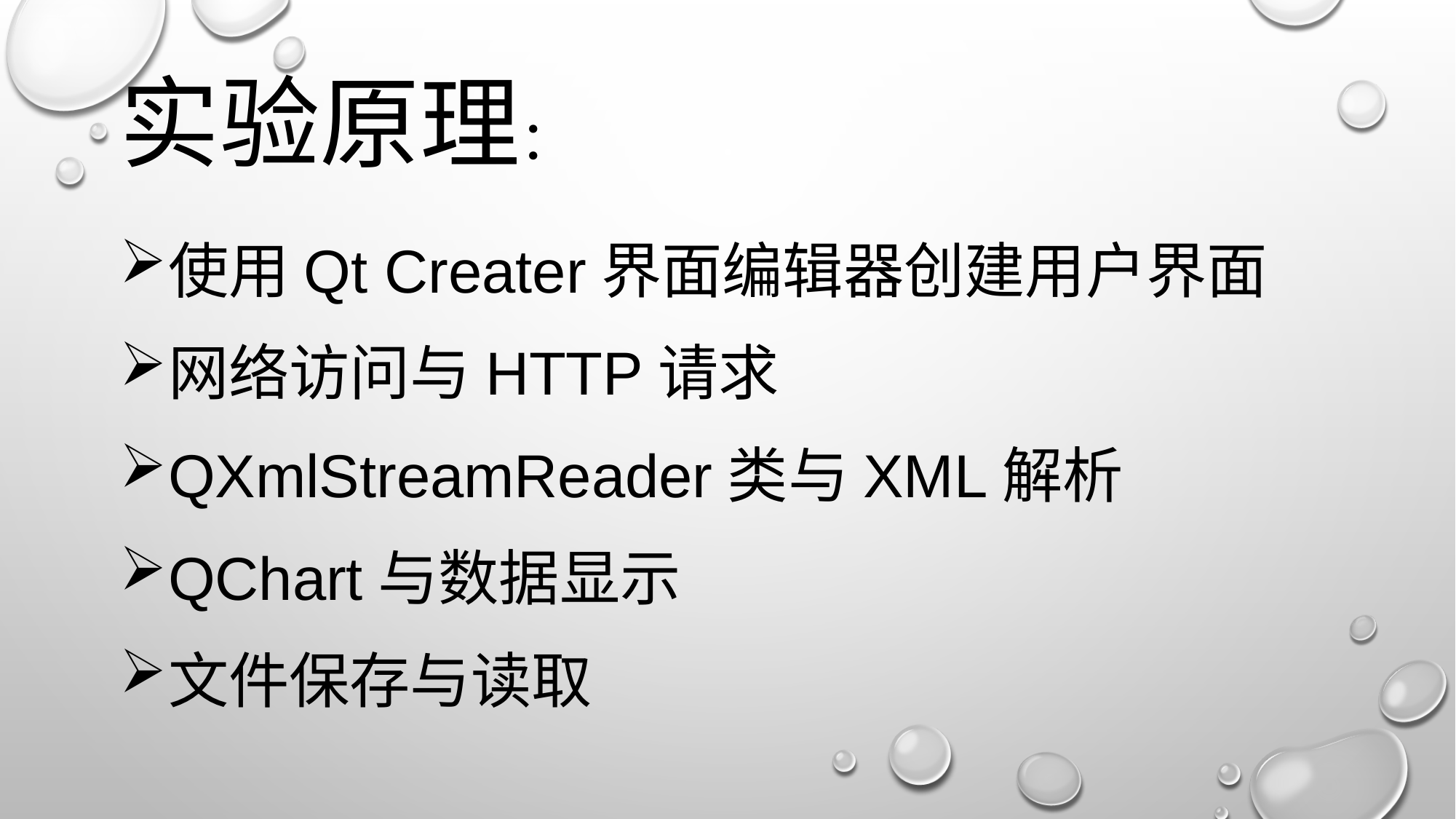

# 实验原理：
使用Qt Creater界面编辑器创建用户界面
网络访问与HTTP请求
QXmlStreamReader类与XML解析
QChart与数据显示
文件保存与读取